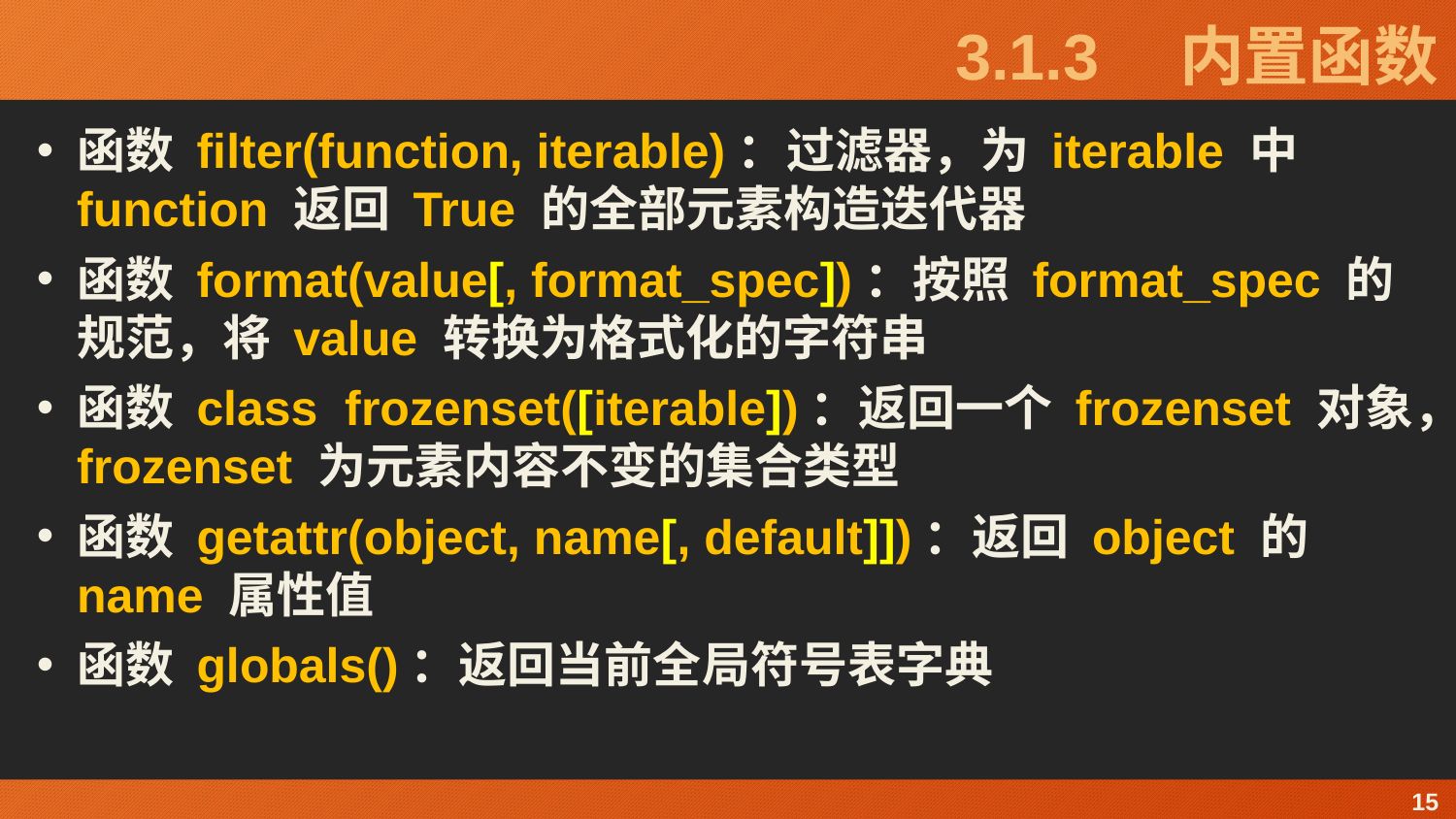

# 3.1.3　内置函数
函数 filter(function, iterable)：过滤器，为 iterable 中 function 返回 True 的全部元素构造迭代器
函数 format(value[, format_spec])：按照 format_spec 的规范，将 value 转换为格式化的字符串
函数 class  frozenset([iterable])：返回一个 frozenset 对象，frozenset 为元素内容不变的集合类型
函数 getattr(object, name[, default]])：返回 object 的 name 属性值
函数 globals()：返回当前全局符号表字典
15